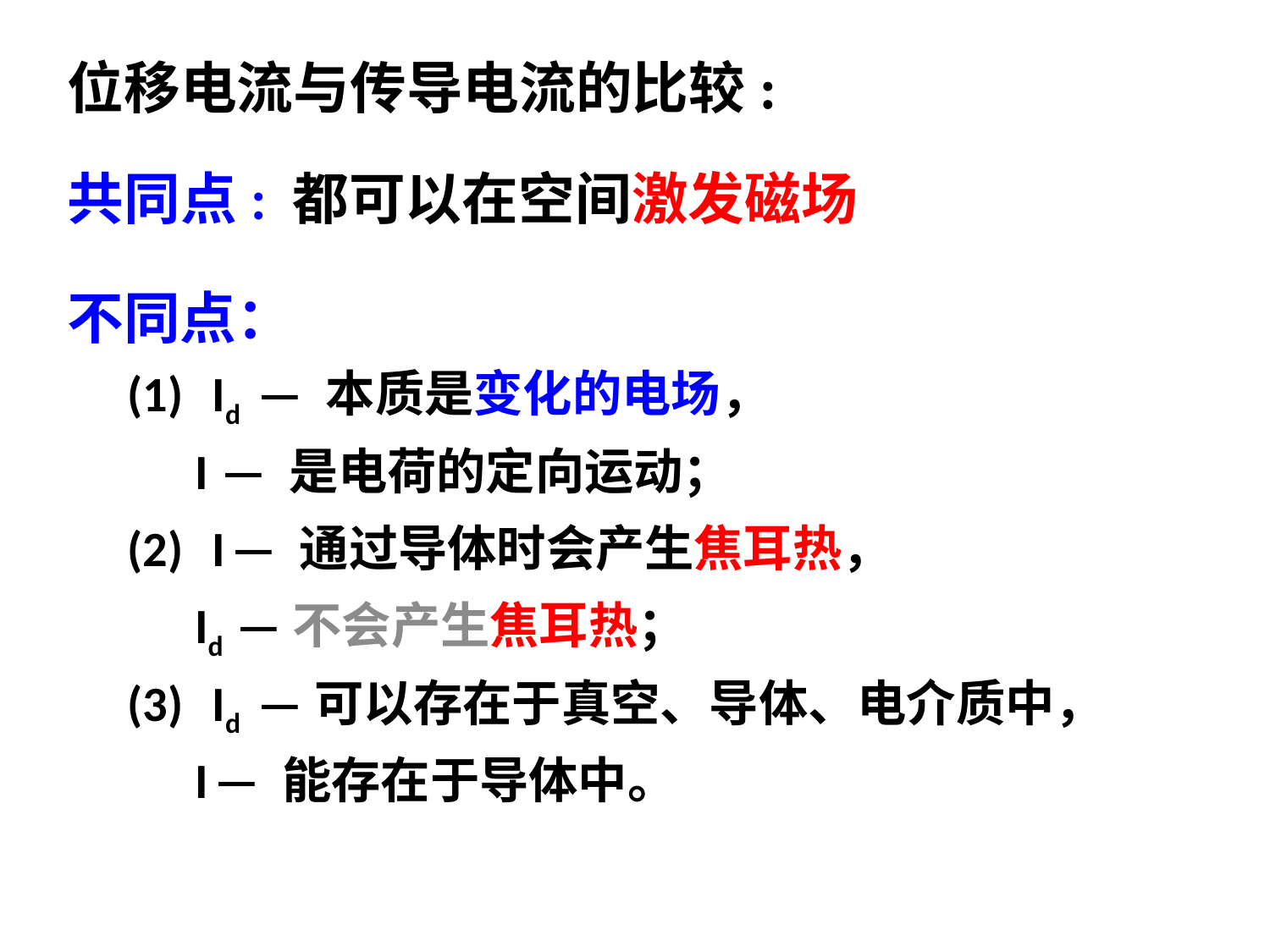

位移电流与传导电流的比较:
# 共同点: 都可以在空间激发磁场
不同点：
Id  — 本质是变化的电场，
      I  — 是电荷的定向运动；
I — 通过导体时会产生焦耳热，
      Id  —不会产生焦耳热；
Id  —可以存在于真空、导体、电介质中，
      I — 能存在于导体中。